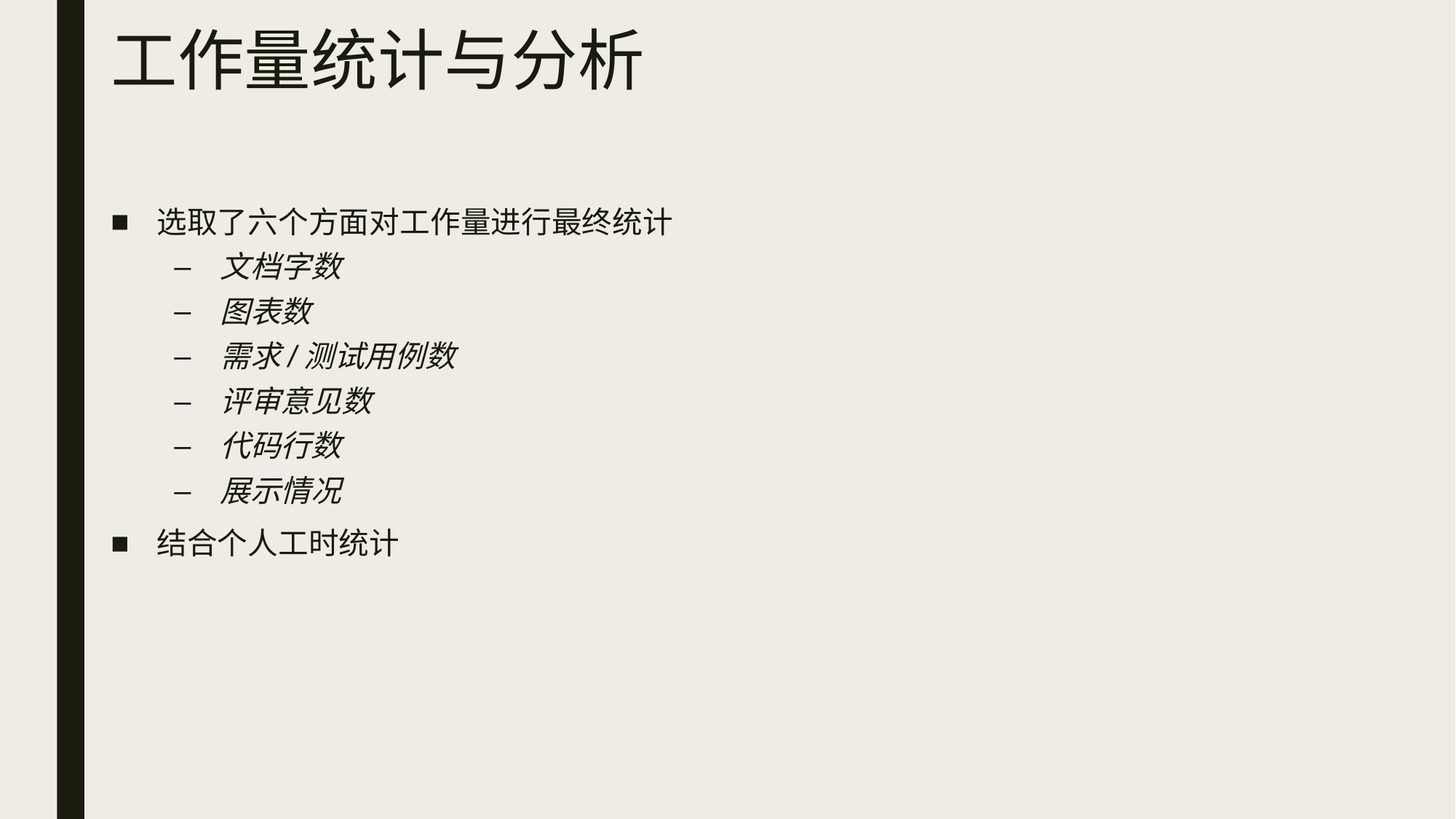

# 工作量统计与分析
选取了六个方面对工作量进行最终统计
文档字数
图表数
需求/测试用例数
评审意见数
代码行数
展示情况
结合个人工时统计